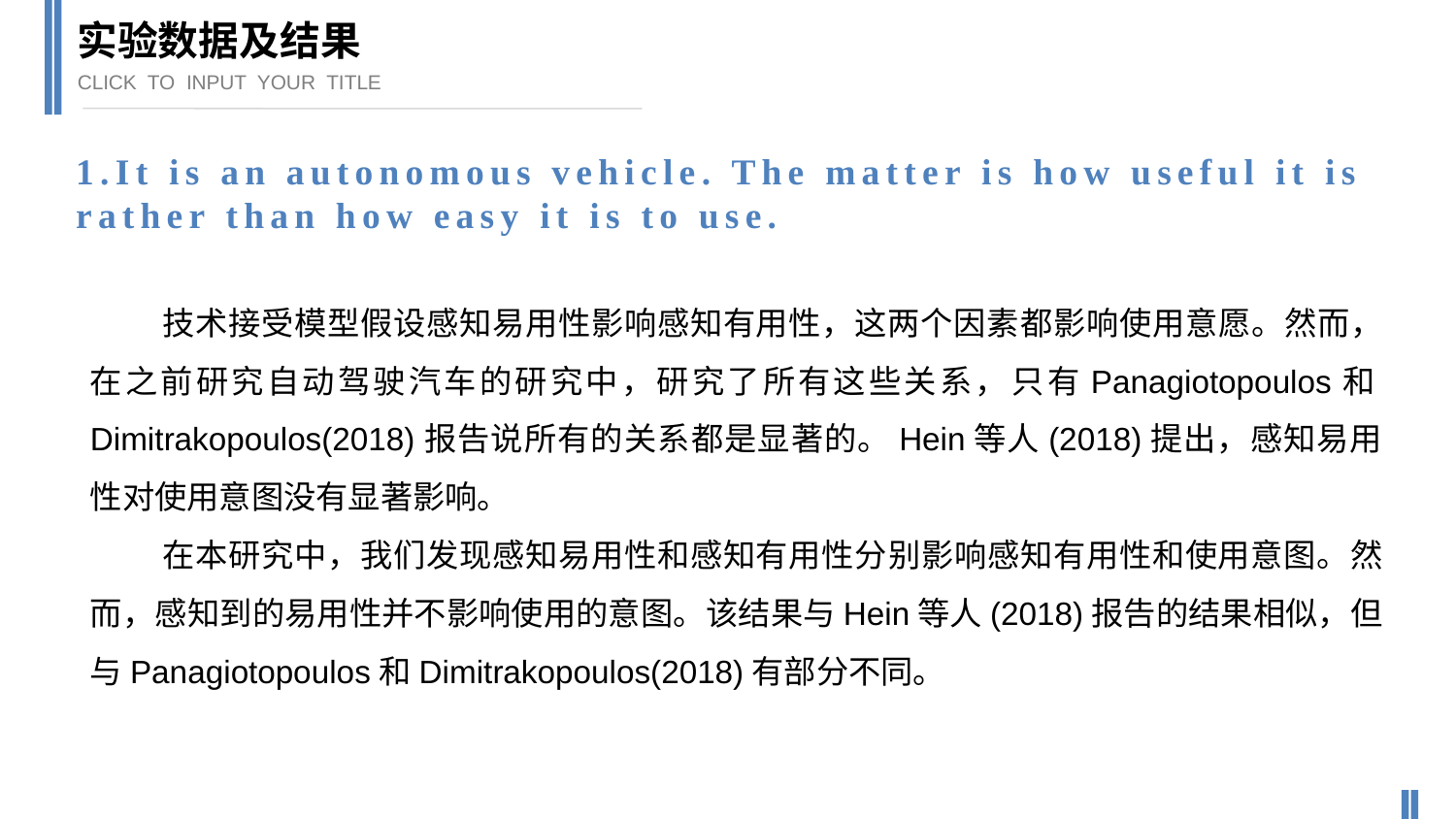

实验数据及结果
CLICK  TO  INPUT  YOUR  TITLE
1.It is an autonomous vehicle. The matter is how useful it is rather than how easy it is to use.
技术接受模型假设感知易用性影响感知有用性，这两个因素都影响使用意愿。然而，在之前研究自动驾驶汽车的研究中，研究了所有这些关系，只有Panagiotopoulos和Dimitrakopoulos(2018)报告说所有的关系都是显著的。Hein等人(2018)提出，感知易用性对使用意图没有显著影响。
在本研究中，我们发现感知易用性和感知有用性分别影响感知有用性和使用意图。然而，感知到的易用性并不影响使用的意图。该结果与Hein等人(2018)报告的结果相似，但与Panagiotopoulos和Dimitrakopoulos(2018)有部分不同。